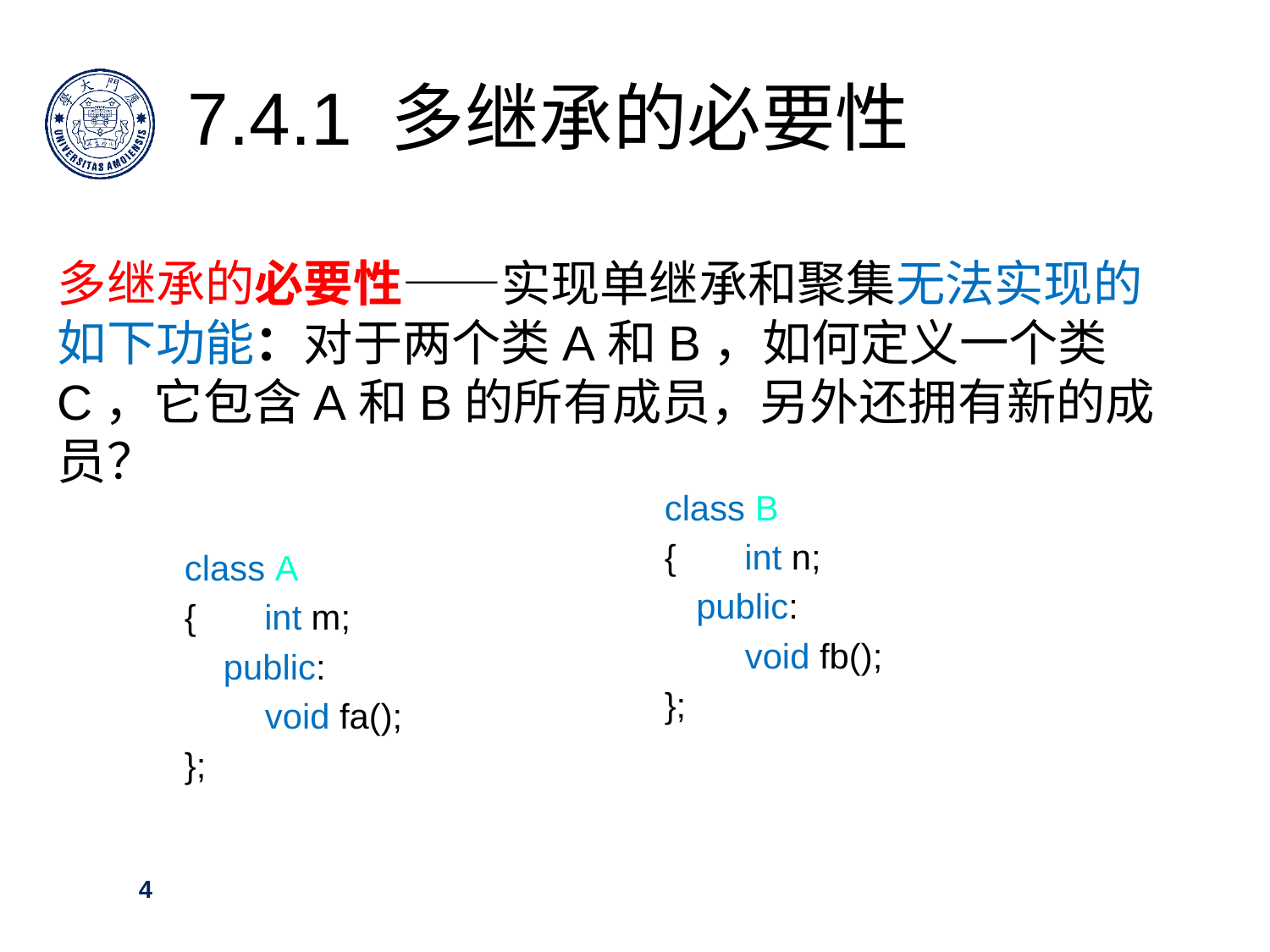

7.4.1 多继承的必要性
多继承的必要性——实现单继承和聚集无法实现的如下功能：对于两个类A和B，如何定义一个类C，它包含A和B的所有成员，另外还拥有新的成员？

class A
{       int m;
    public:
	     void fa();
};
class B
{       int n;
	public:
	     void fb();
};
4